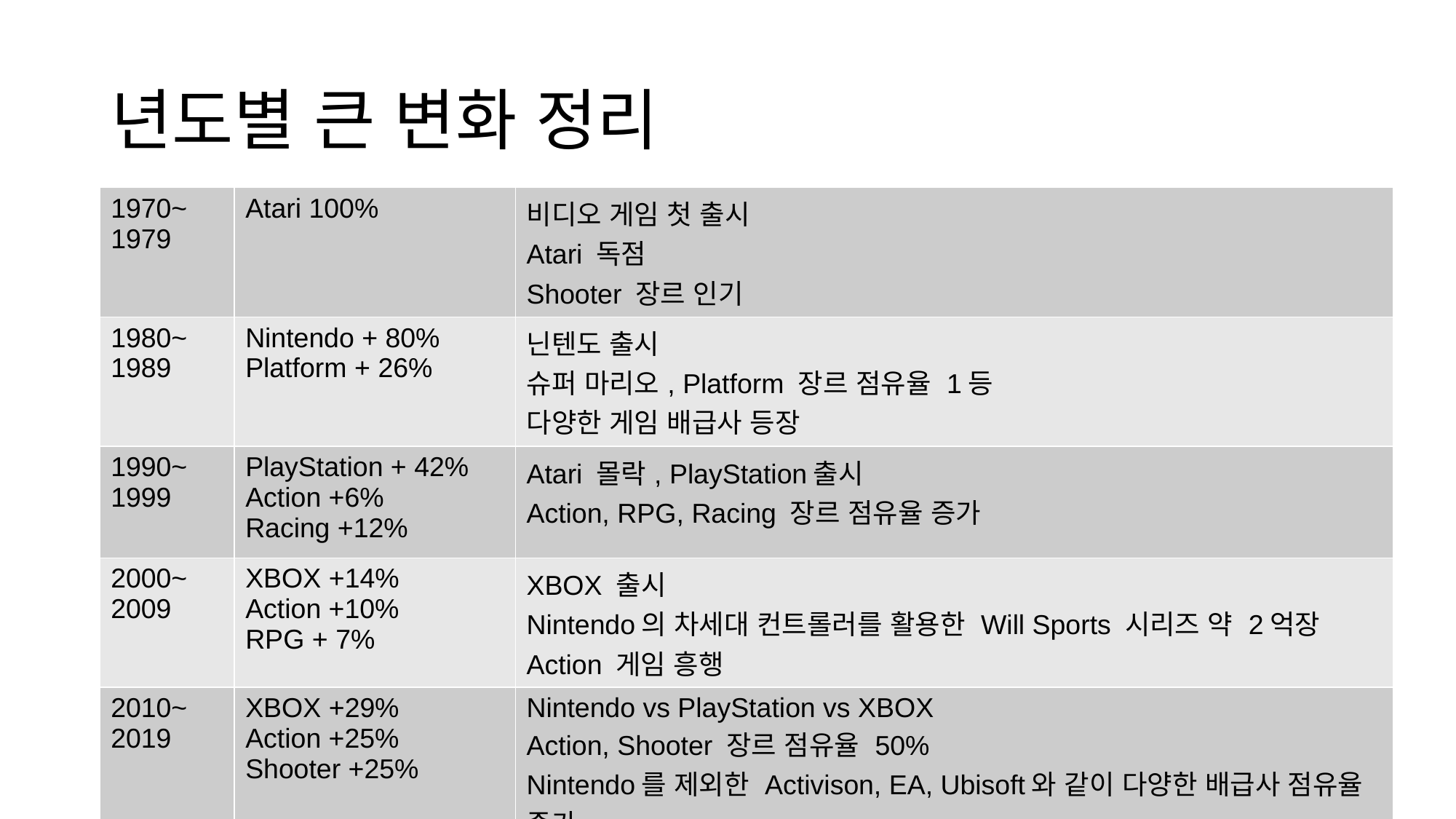

# 년도별 큰 변화 정리
| 1970~ 1979 | Atari 100% | 비디오 게임 첫 출시 Atari 독점 Shooter 장르 인기 |
| --- | --- | --- |
| 1980~ 1989 | Nintendo + 80% Platform + 26% | 닌텐도 출시 슈퍼 마리오, Platform 장르 점유율 1등 다양한 게임 배급사 등장 |
| 1990~ 1999 | PlayStation + 42% Action +6% Racing +12% | Atari 몰락, PlayStation출시 Action, RPG, Racing 장르 점유율 증가 |
| 2000~ 2009 | XBOX +14% Action +10% RPG + 7% | XBOX 출시 Nintendo의 차세대 컨트롤러를 활용한 Will Sports 시리즈 약 2억장 Action 게임 흥행 |
| 2010~ 2019 | XBOX +29% Action +25% Shooter +25% | Nintendo vs PlayStation vs XBOX Action, Shooter 장르 점유율 50% Nintendo를 제외한 Activison, EA, Ubisoft와 같이 다양한 배급사 점유율 증가 |